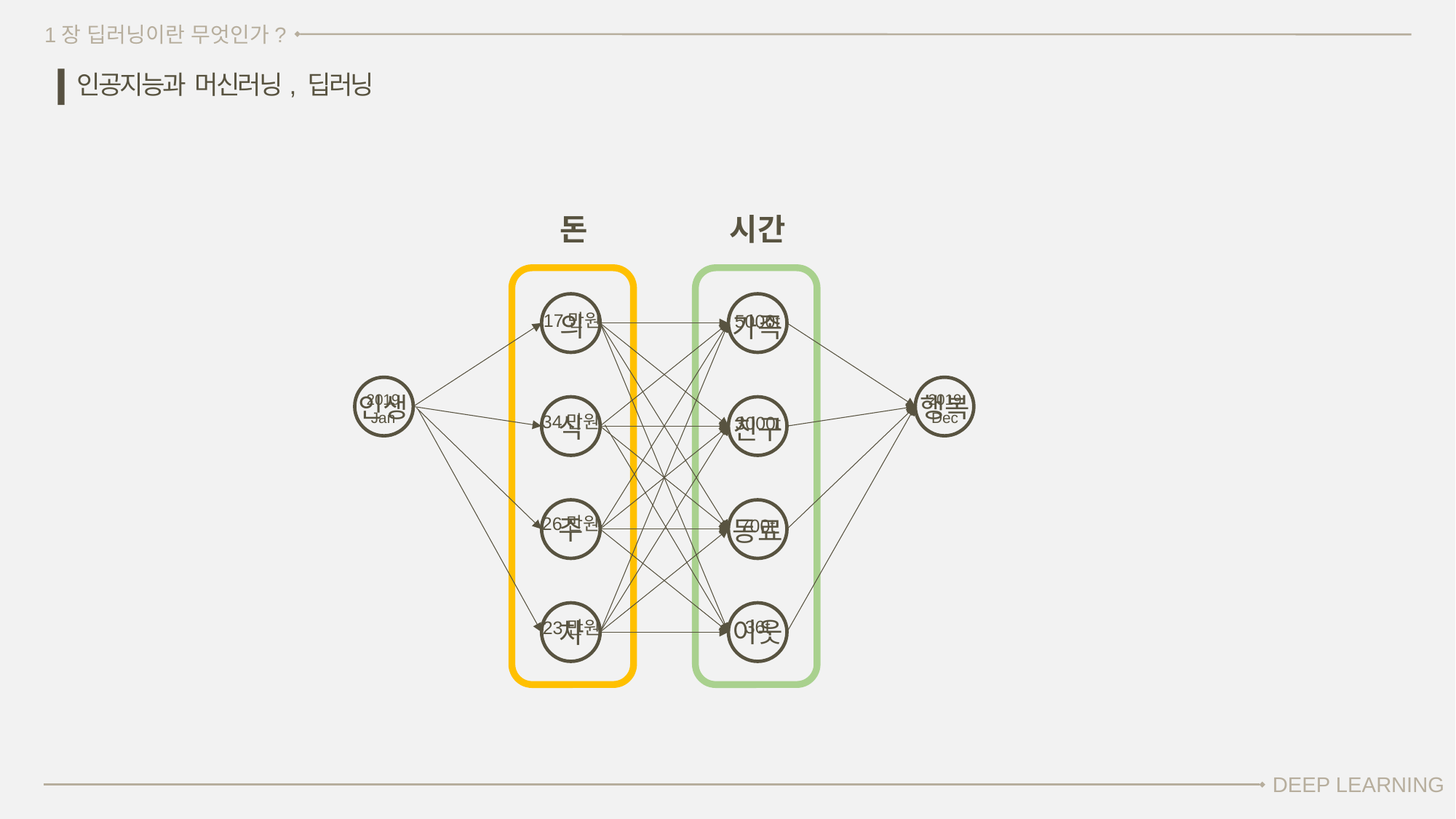

1장 딥러닝이란 무엇인가?
인공지능과  머신러닝, 딥러닝

돈
시간
의
가족
행복
인생
식
친구
주
동료
이웃
차

17만원
5000t
34만원
3000t
26만원
700t
36t
23만원
2019
Dec
2019
Jan

DEEP LEARNING